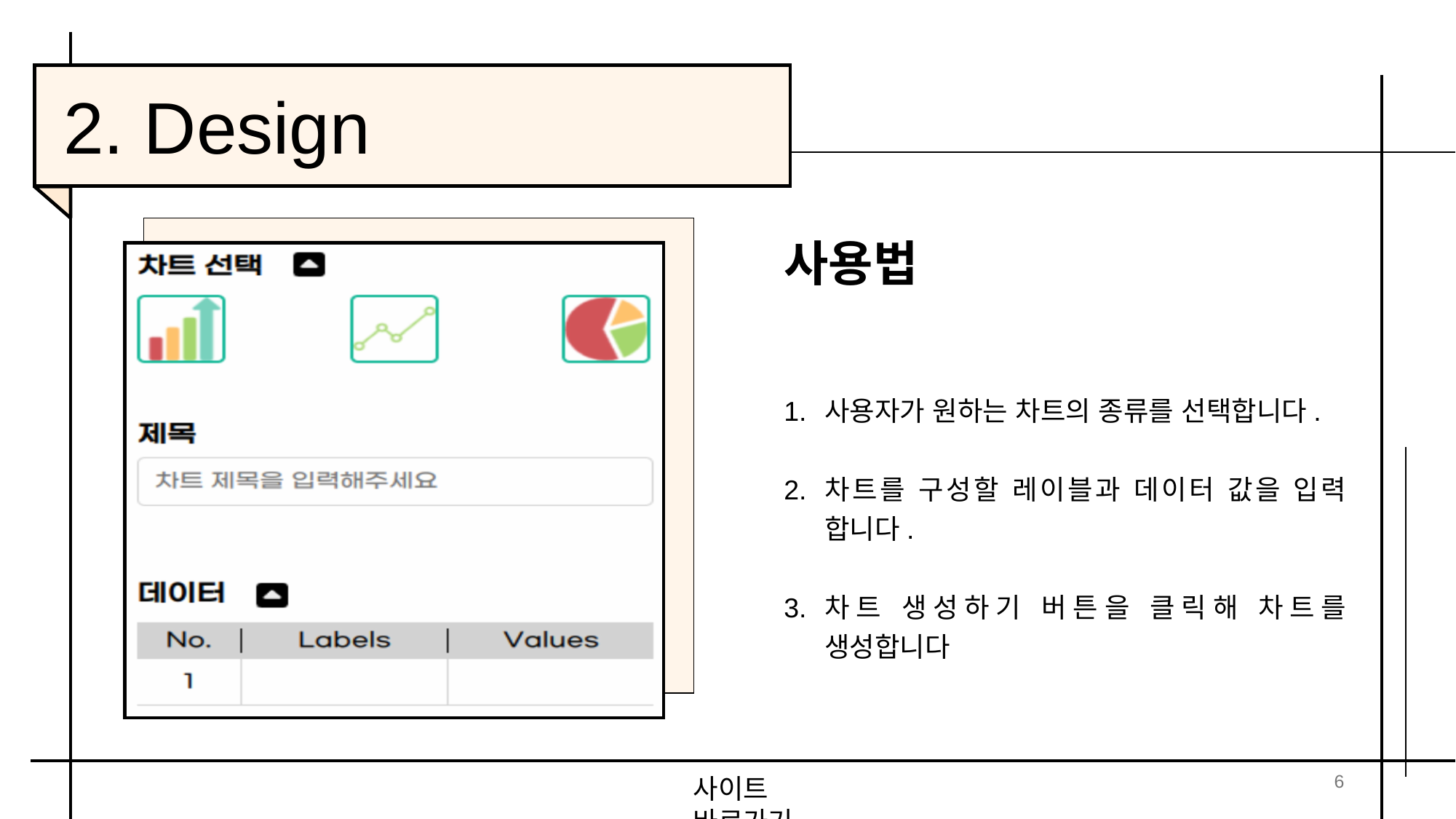

2. Design

사용법
사용자가 원하는 차트의 종류를 선택합니다.

차트를 구성할 레이블과 데이터 값을 입력 합니다.

차트 생성하기 버튼을 클릭해 차트를 생성합니다
6
사이트 바로가기